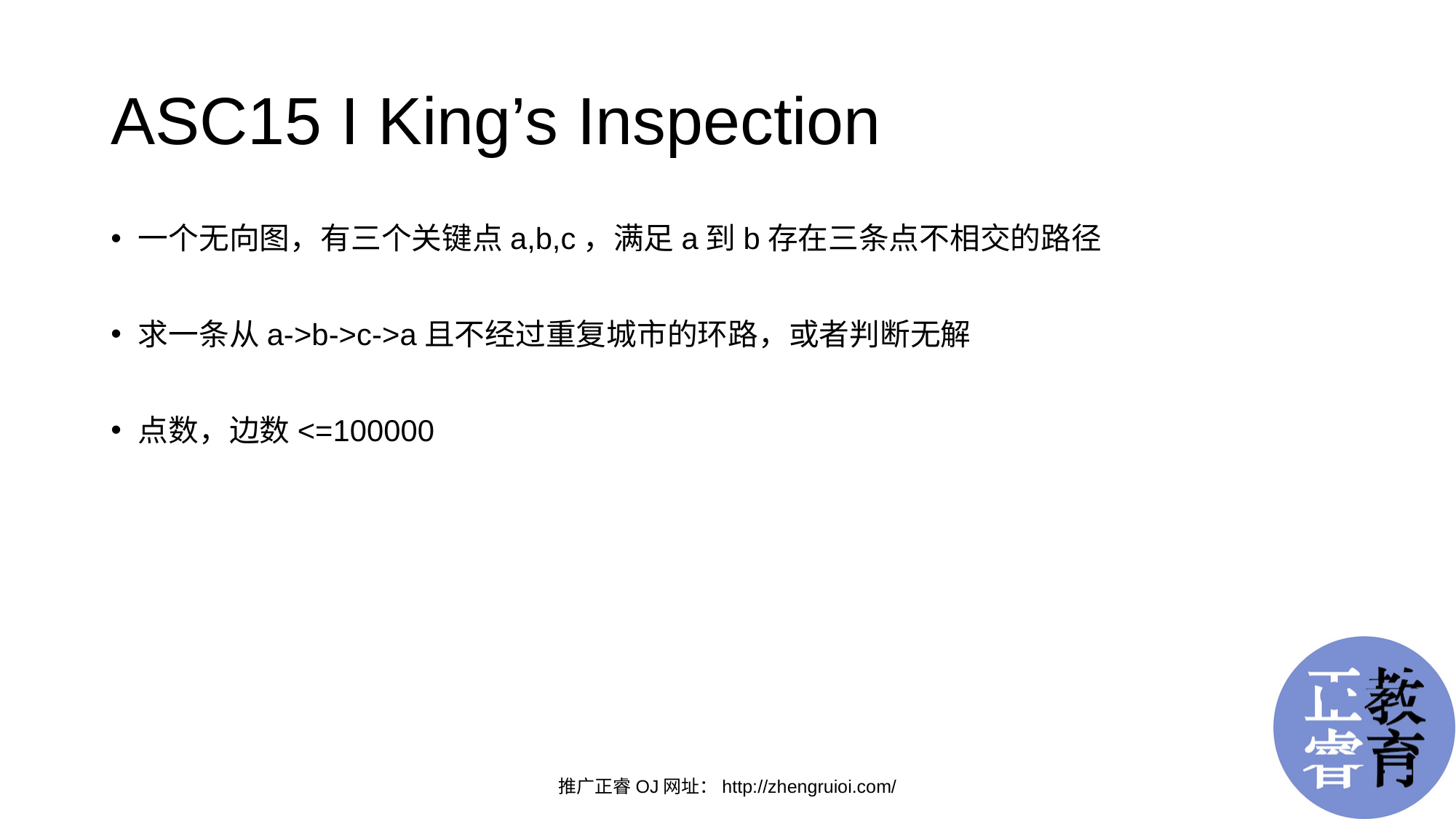

# ASC15 I King’s Inspection
一个无向图，有三个关键点a,b,c，满足a到b存在三条点不相交的路径

求一条从a->b->c->a且不经过重复城市的环路，或者判断无解

点数，边数<=100000